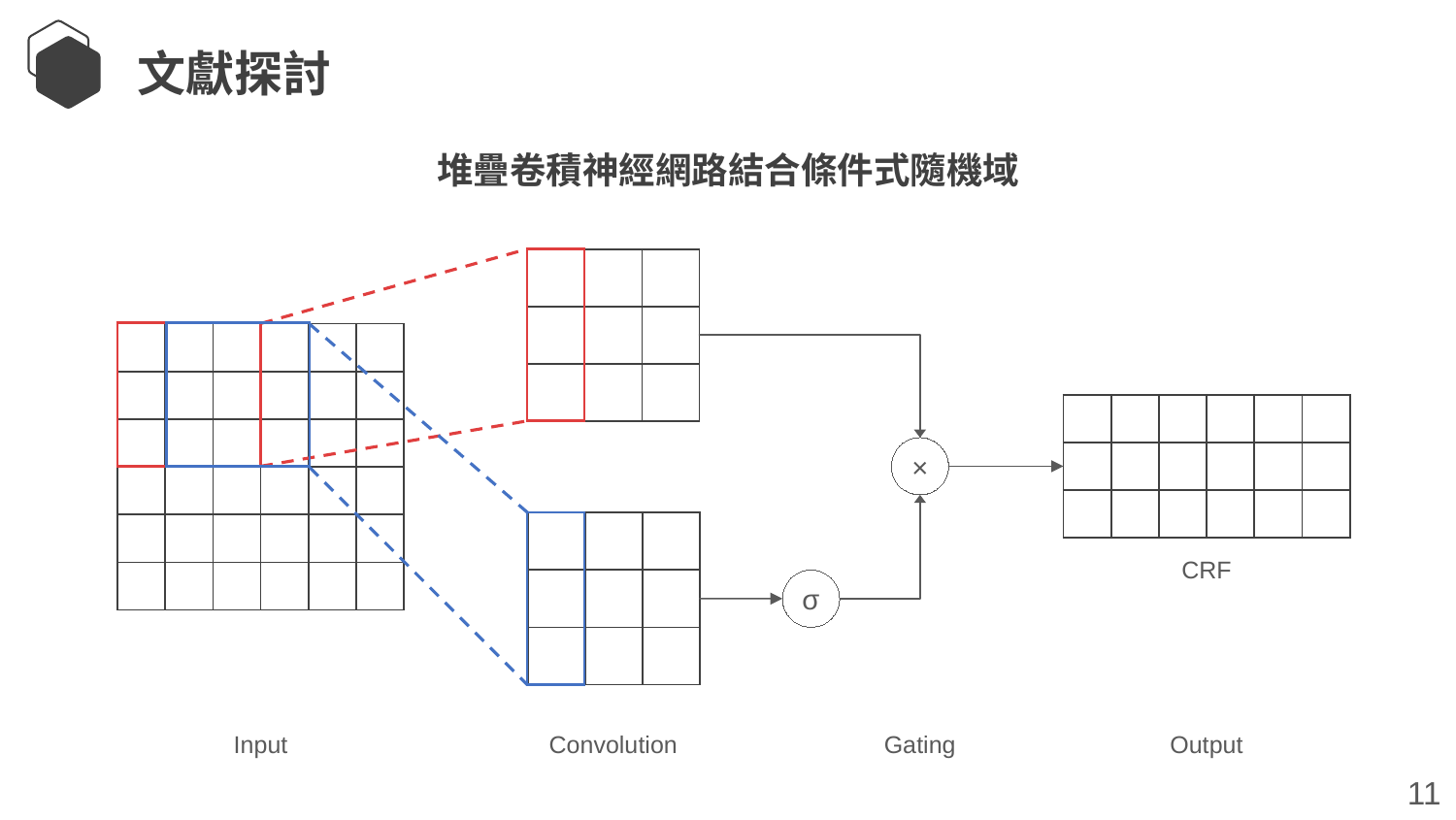

文獻探討
堆疊卷積神經網路結合條件式隨機域
|  |
| --- |
|  |
|  |
|  |  |  |
| --- | --- | --- |
|  |  |  |
|  |  |  |
|  |  |  |
| --- | --- | --- |
|  |  |  |
|  |  |  |
|  |  |  |
| --- | --- | --- |
|  |  |  |
|  |  |  |
|  |  |  |  |  |  |
| --- | --- | --- | --- | --- | --- |
|  |  |  |  |  |  |
|  |  |  |  |  |  |
|  |  |  |  |  |  |
|  |  |  |  |  |  |
|  |  |  |  |  |  |
|  |  |  |  |  |  |
| --- | --- | --- | --- | --- | --- |
|  |  |  |  |  |  |
|  |  |  |  |  |  |
×
|  |
| --- |
|  |
|  |
|  |  |  |
| --- | --- | --- |
|  |  |  |
|  |  |  |
CRF
σ
Gating
Output
Input
Convolution
11